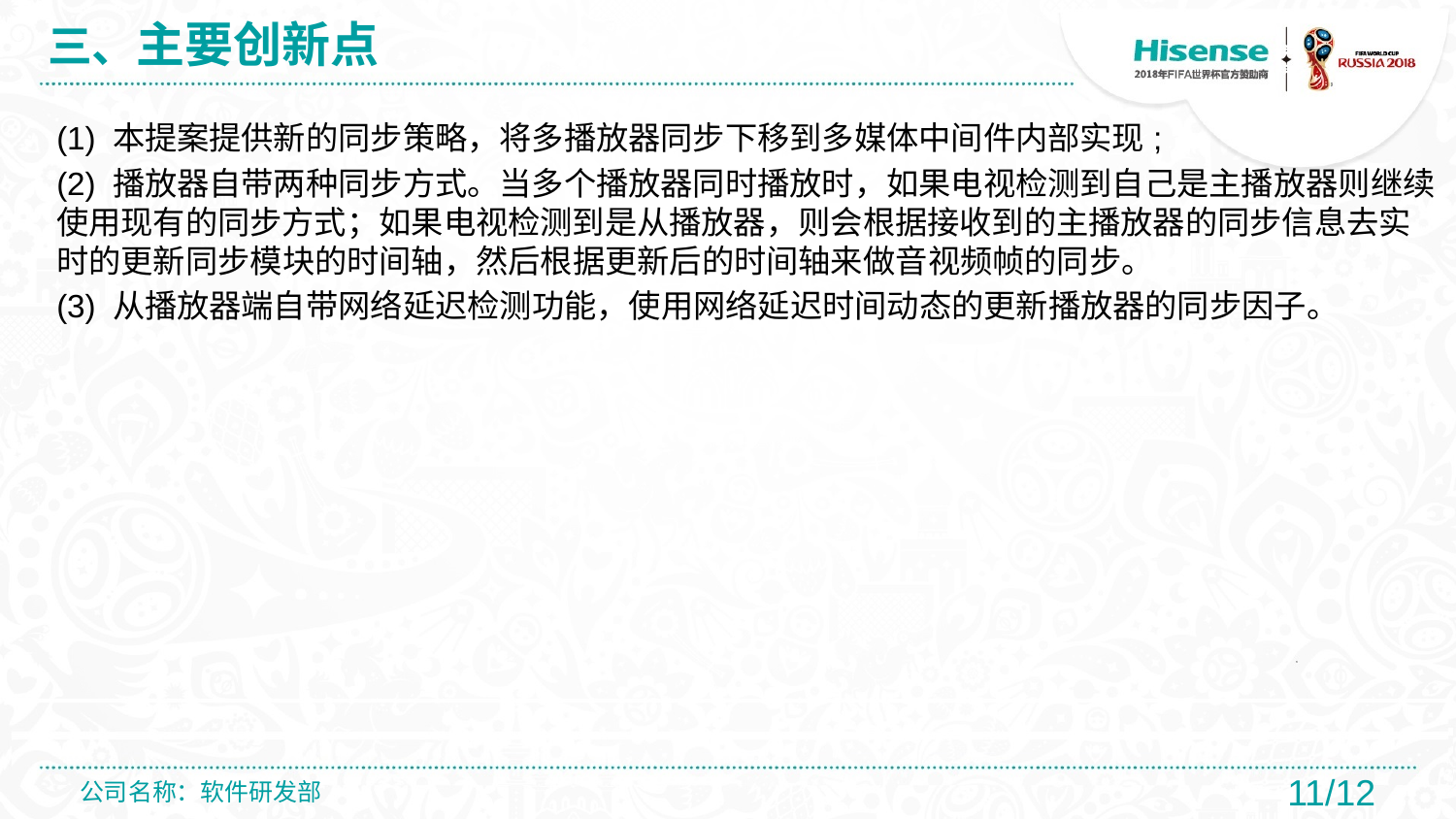

# 三、主要创新点
(1) 本提案提供新的同步策略，将多播放器同步下移到多媒体中间件内部实现;
(2) 播放器自带两种同步方式。当多个播放器同时播放时，如果电视检测到自己是主播放器则继续使用现有的同步方式；如果电视检测到是从播放器，则会根据接收到的主播放器的同步信息去实时的更新同步模块的时间轴，然后根据更新后的时间轴来做音视频帧的同步。
(3) 从播放器端自带网络延迟检测功能，使用网络延迟时间动态的更新播放器的同步因子。
公司名称：软件研发部
11/12